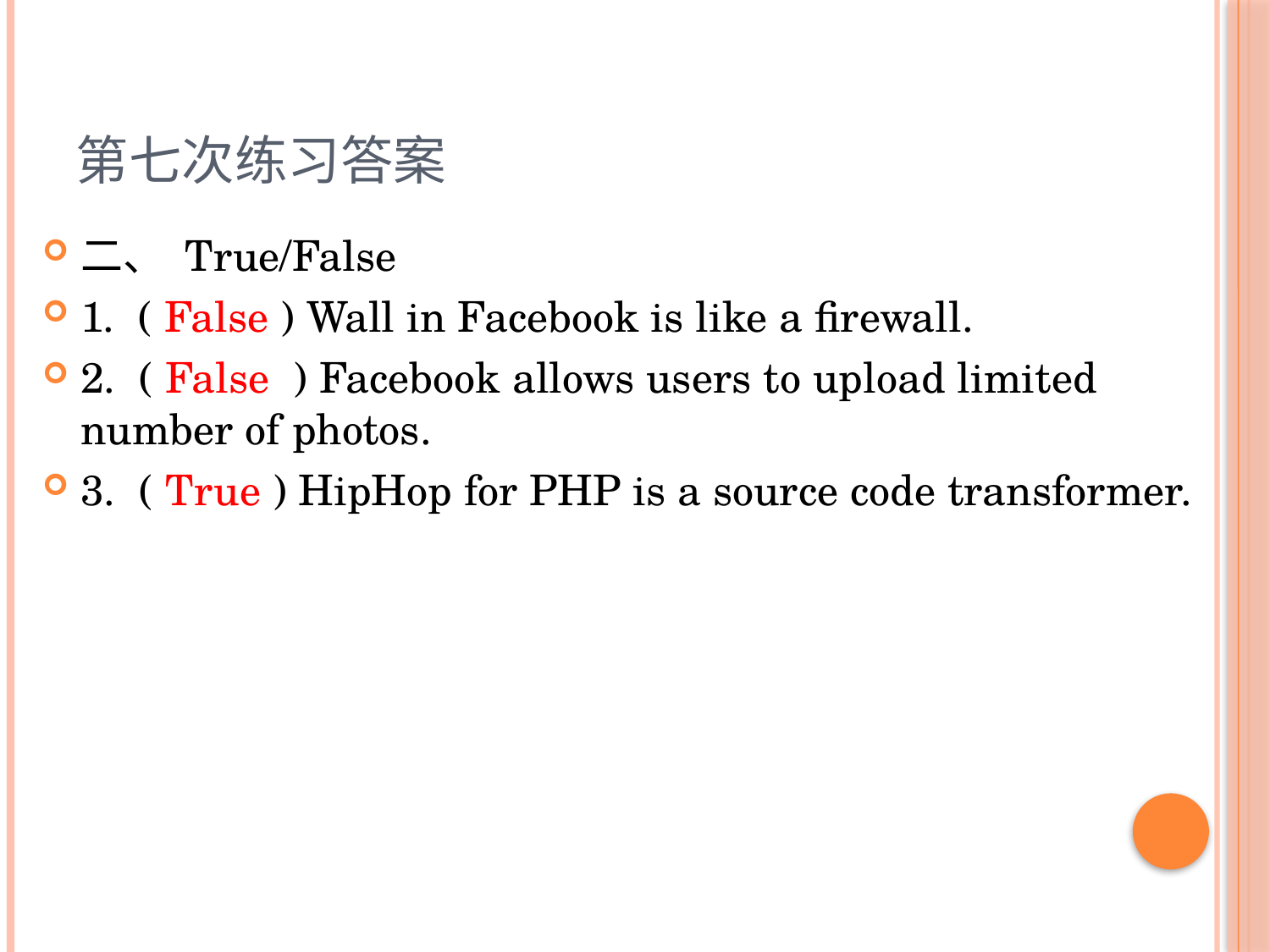

# 第七次练习答案
二、 True/False
1.  ( False ) Wall in Facebook is like a firewall.
2.  ( False  ) Facebook allows users to upload limited        number of photos.
3.  ( True ) HipHop for PHP is a source code transformer.